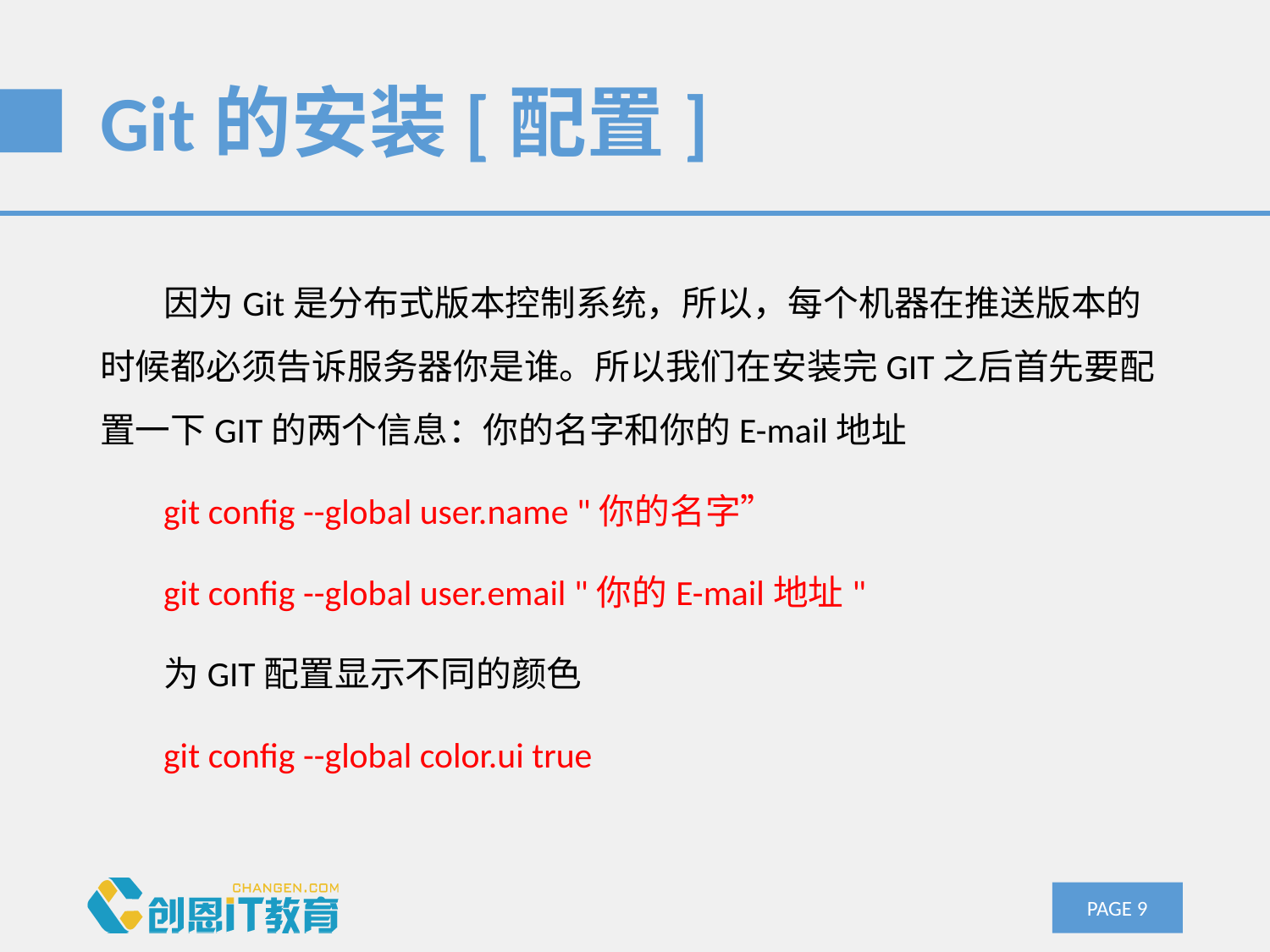

# Git的安装[配置]
因为Git是分布式版本控制系统，所以，每个机器在推送版本的时候都必须告诉服务器你是谁。所以我们在安装完GIT之后首先要配置一下GIT的两个信息：你的名字和你的E-mail地址
git config --global user.name "你的名字”
git config --global user.email "你的E-mail地址"
为GIT配置显示不同的颜色
git config --global color.ui true
PAGE 9